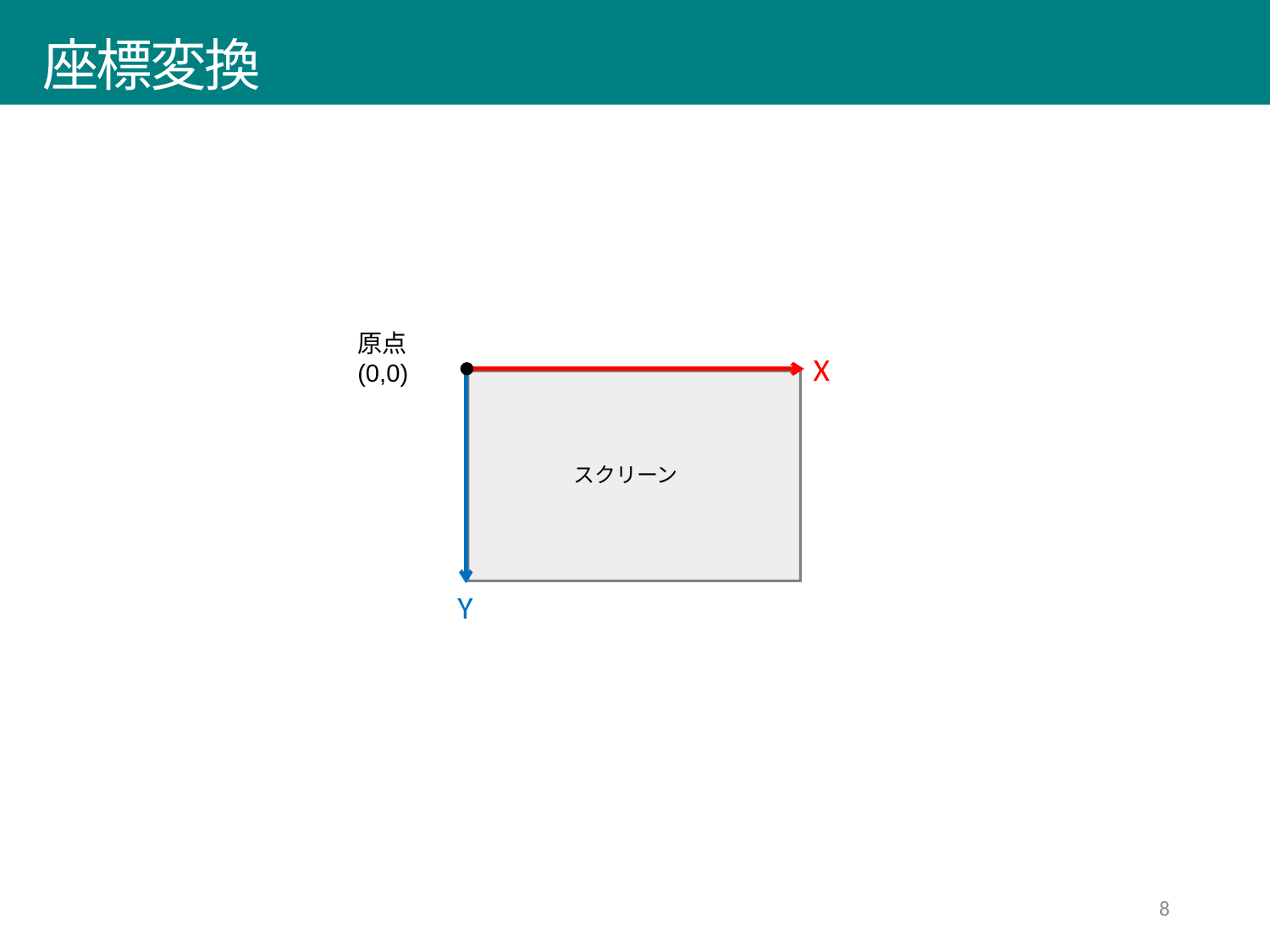

# 座標変換
原点(0,0)
X

スクリーン
Y

8